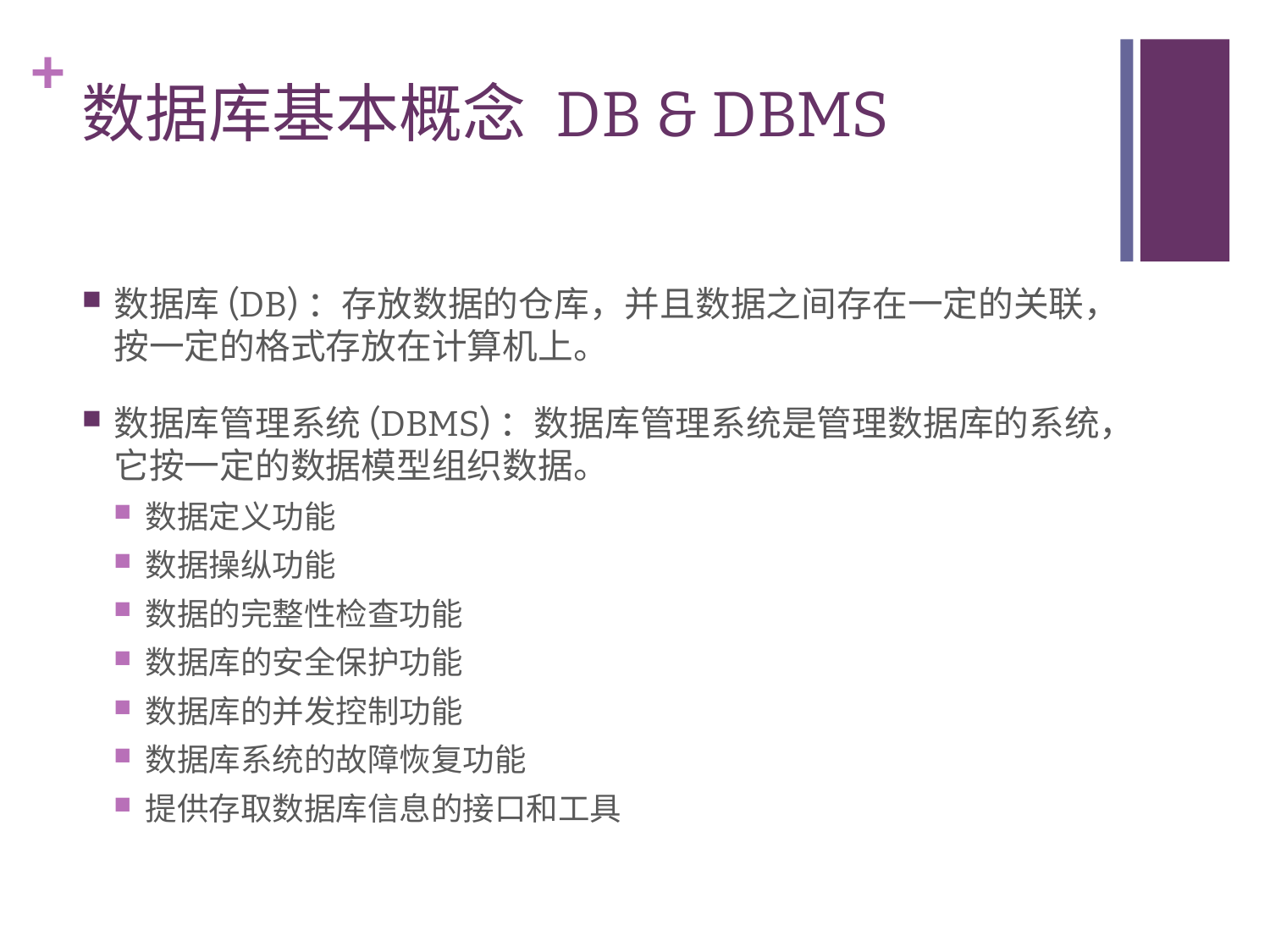

# 数据库基本概念 DB & DBMS
数据库(DB)：存放数据的仓库，并且数据之间存在一定的关联，按一定的格式存放在计算机上。
数据库管理系统(DBMS)：数据库管理系统是管理数据库的系统，它按一定的数据模型组织数据。
数据定义功能
数据操纵功能
数据的完整性检查功能
数据库的安全保护功能
数据库的并发控制功能
数据库系统的故障恢复功能
提供存取数据库信息的接口和工具